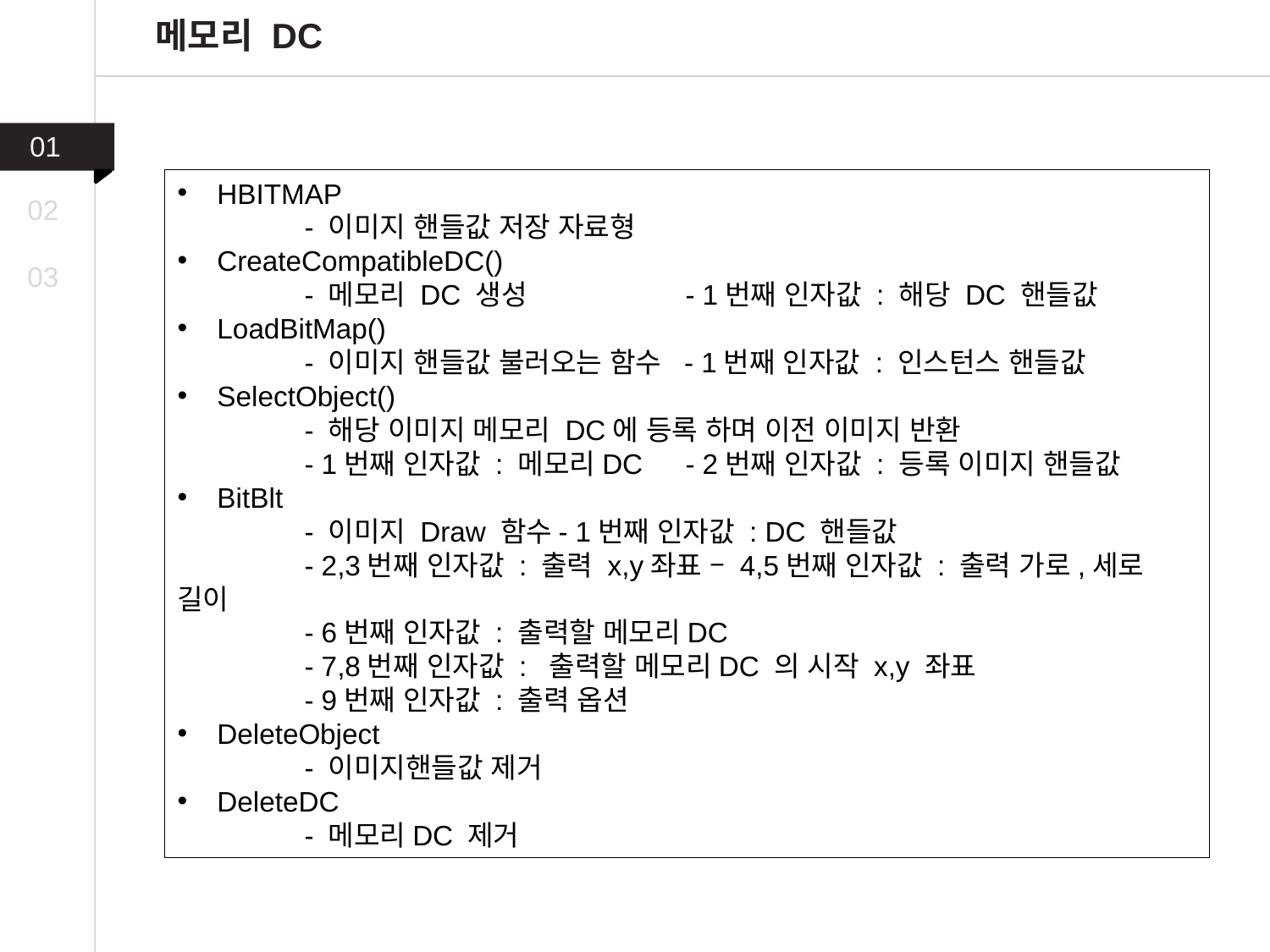

메모리 DC
01

HBITMAP
	- 이미지 핸들값 저장 자료형
CreateCompatibleDC()
	- 메모리 DC 생성		- 1번째 인자값 : 해당 DC 핸들값
LoadBitMap()
	- 이미지 핸들값 불러오는 함수  - 1번째 인자값 : 인스턴스 핸들값
SelectObject()
	- 해당 이미지 메모리 DC에 등록 하며 이전 이미지 반환
	- 1번째 인자값 : 메모리DC	- 2번째 인자값 : 등록 이미지 핸들값
BitBlt
	- 이미지 Draw 함수	- 1번째 인자값 : DC 핸들값
	- 2,3번째 인자값 : 출력 x,y좌표 – 4,5번째 인자값 : 출력 가로,세로 길이
	- 6번째 인자값 : 출력할 메모리DC
	- 7,8번째 인자값 :  출력할 메모리DC 의 시작 x,y 좌표
	- 9번째 인자값 : 출력 옵션
DeleteObject
	- 이미지핸들값 제거
DeleteDC
	- 메모리DC 제거
02
03